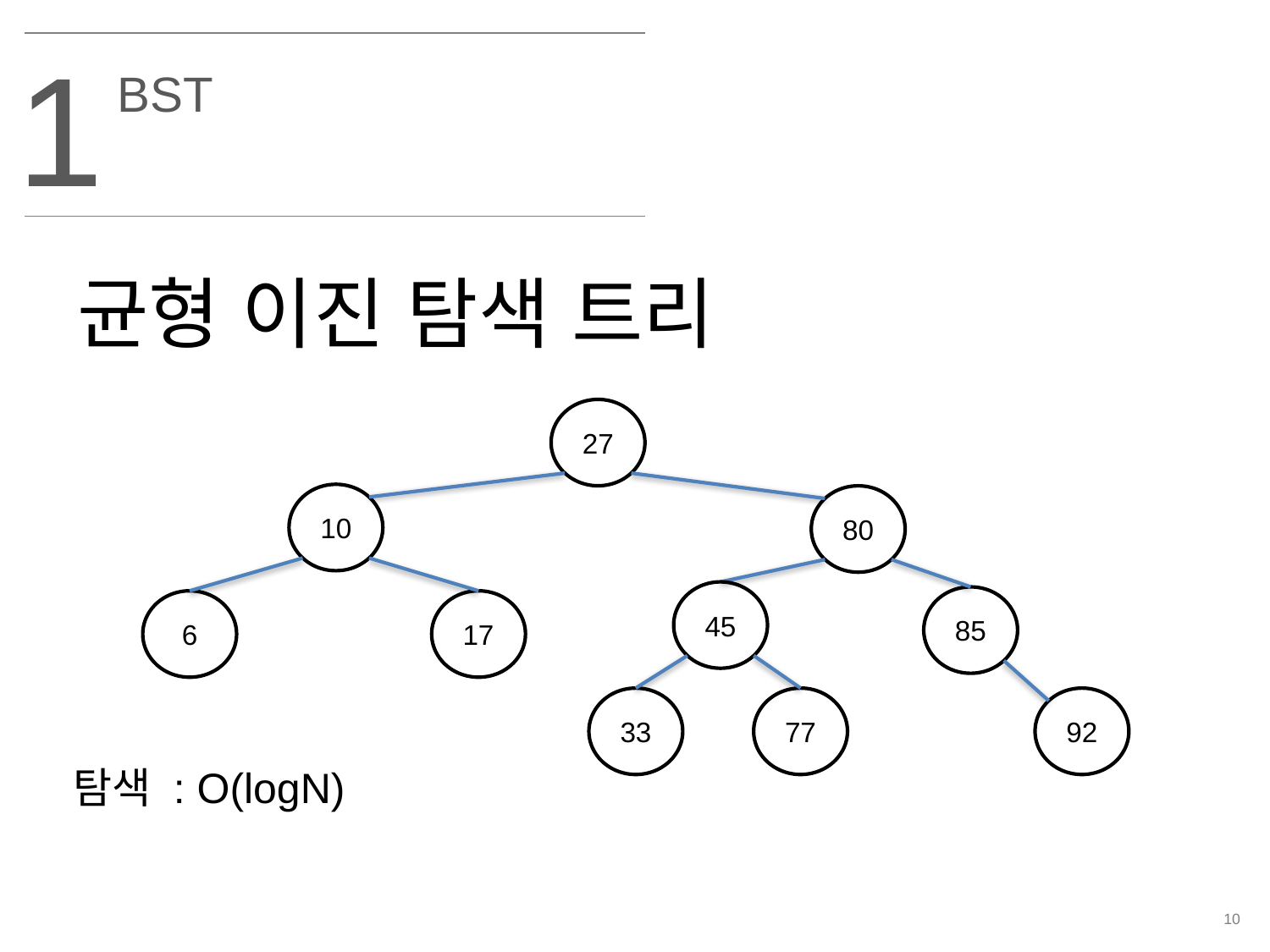

1
BST
균형 이진 탐색 트리
27
10
80
45
85
6
17
33
77
92
탐색 : O(logN)